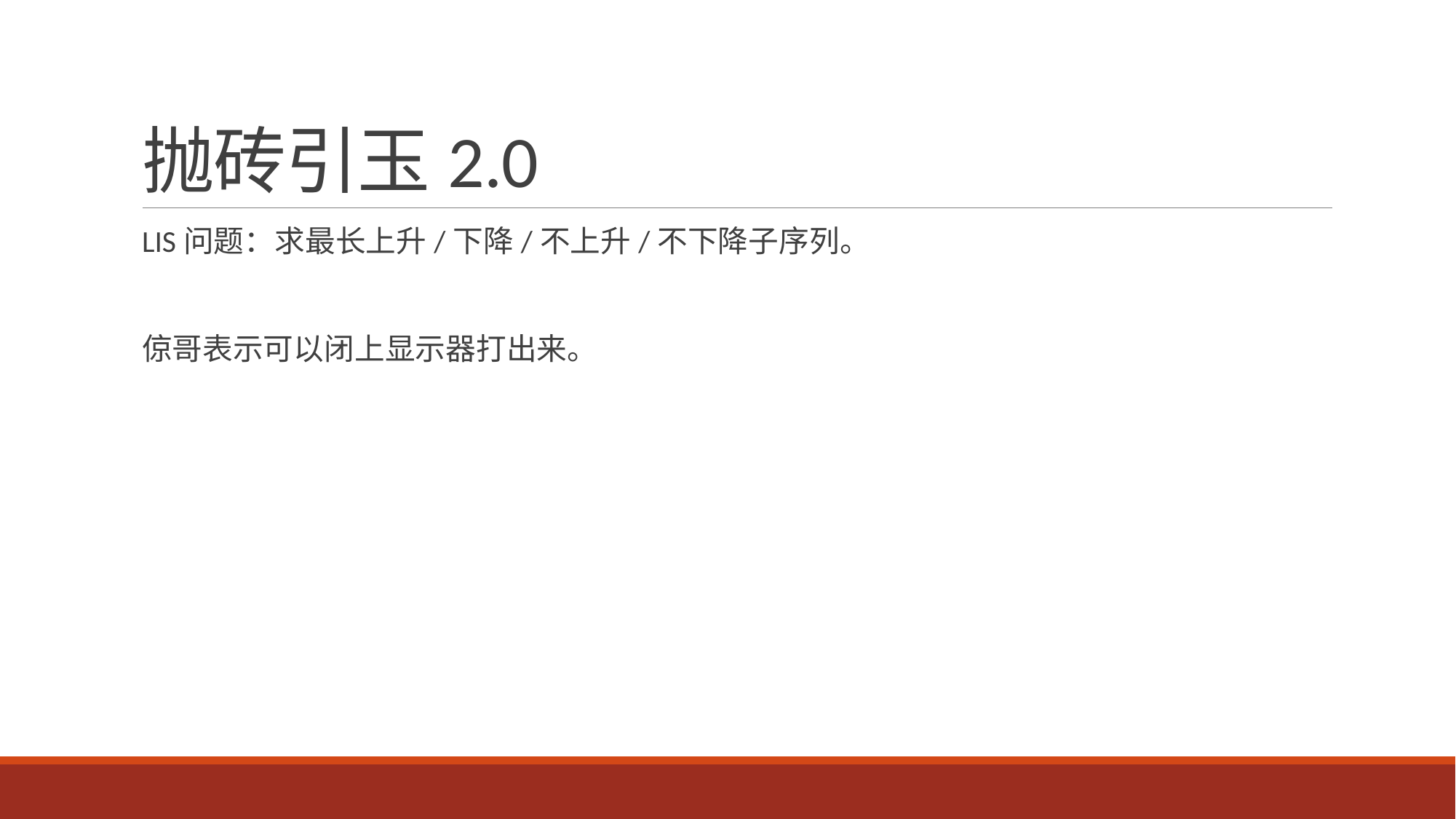

# 抛砖引玉2.0
LIS问题：求最长上升/下降/不上升/不下降子序列。

倞哥表示可以闭上显示器打出来。